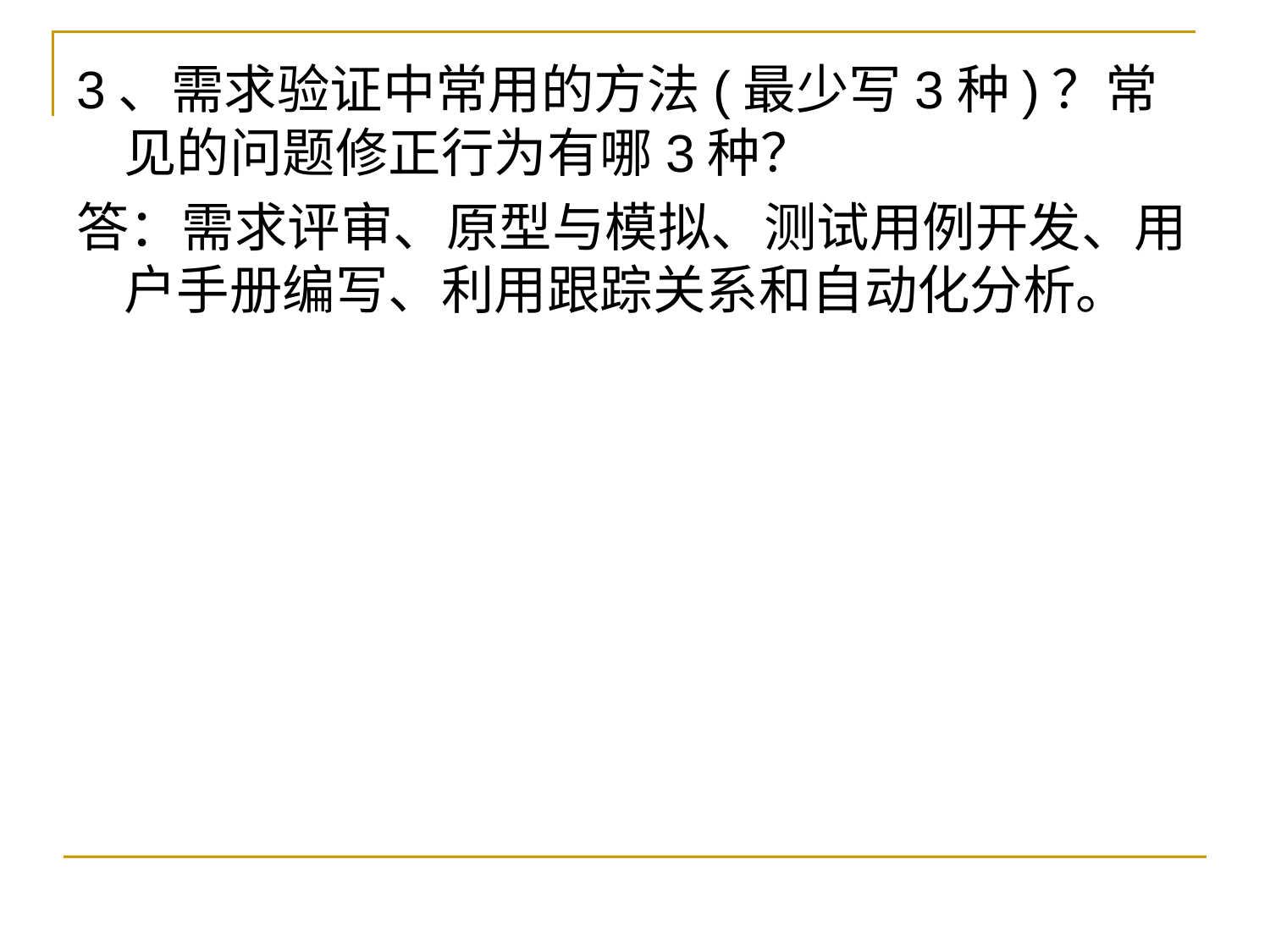

3、需求验证中常用的方法(最少写3种)？常见的问题修正行为有哪3种？
答：需求评审、原型与模拟、测试用例开发、用户手册编写、利用跟踪关系和自动化分析。